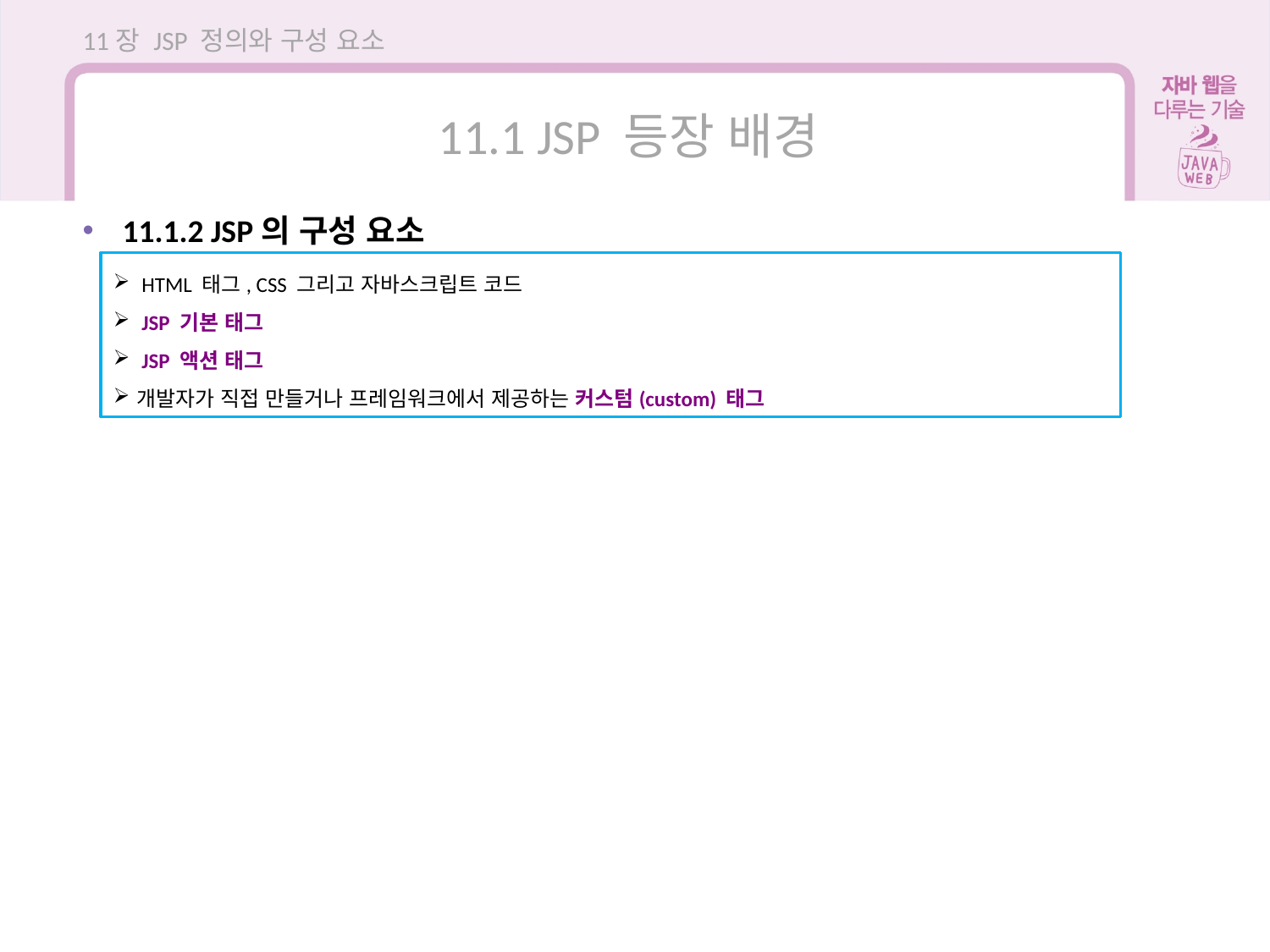

11장 JSP 정의와 구성 요소
11.1 JSP 등장 배경
11.1.2 JSP의 구성 요소
 HTML 태그, CSS 그리고 자바스크립트 코드
 JSP 기본 태그
 JSP 액션 태그
개발자가 직접 만들거나 프레임워크에서 제공하는 커스텀(custom) 태그